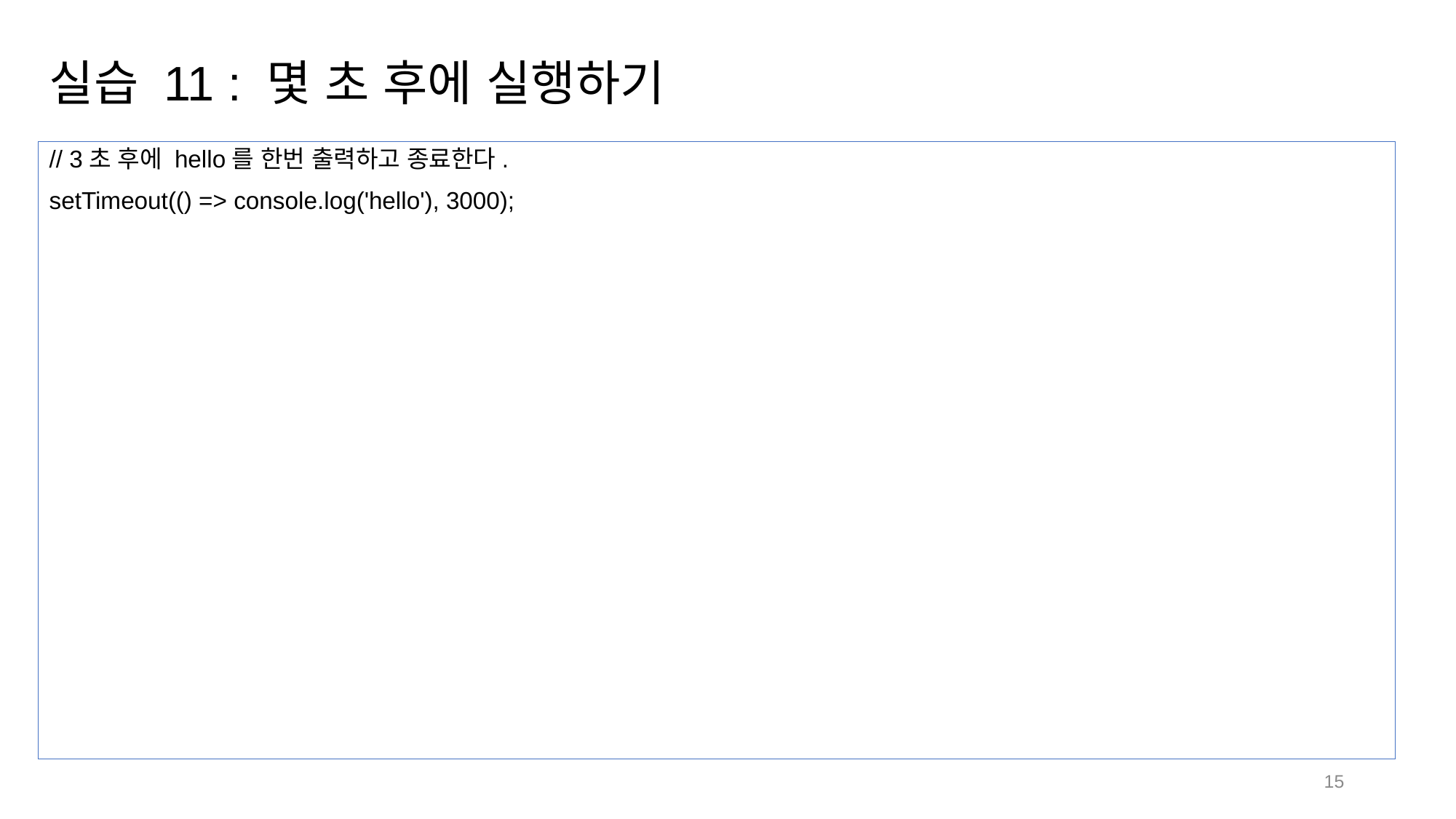

# 실습 11 : 몇 초 후에 실행하기
// 3초 후에 hello를 한번 출력하고 종료한다.
setTimeout(() => console.log('hello'), 3000);
15